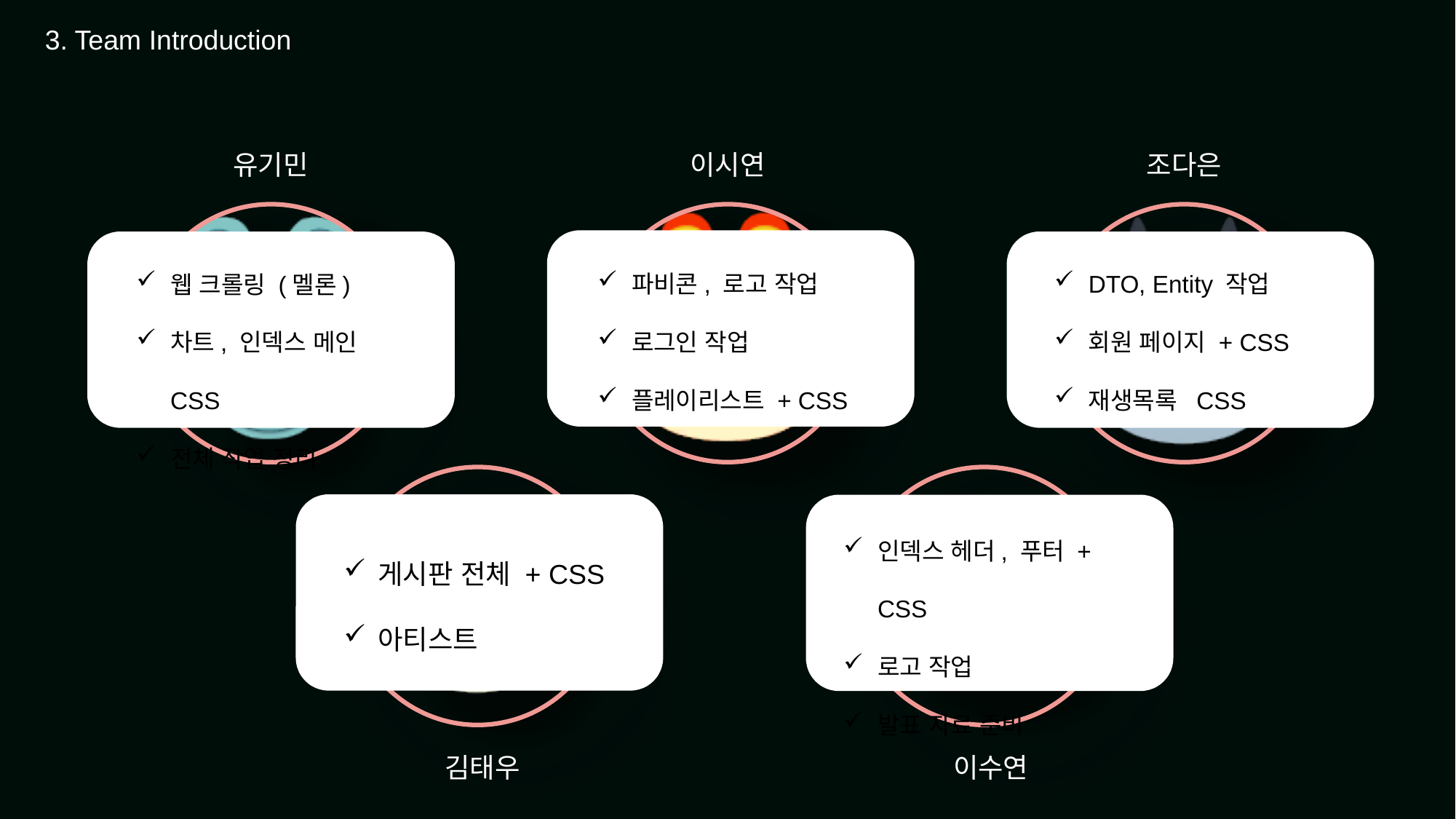

3. Team Introduction
유기민
이시연
조다은

파비콘, 로고 작업
로그인 작업
플레이리스트 + CSS

웹 크롤링 (멜론)
차트, 인덱스 메인 CSS
전체 작업 정리

DTO, Entity 작업
회원 페이지 + CSS
재생목록  CSS

게시판 전체 + CSS
아티스트

인덱스 헤더, 푸터 + CSS
로고 작업
발표 자료 준비
김태우
이수연